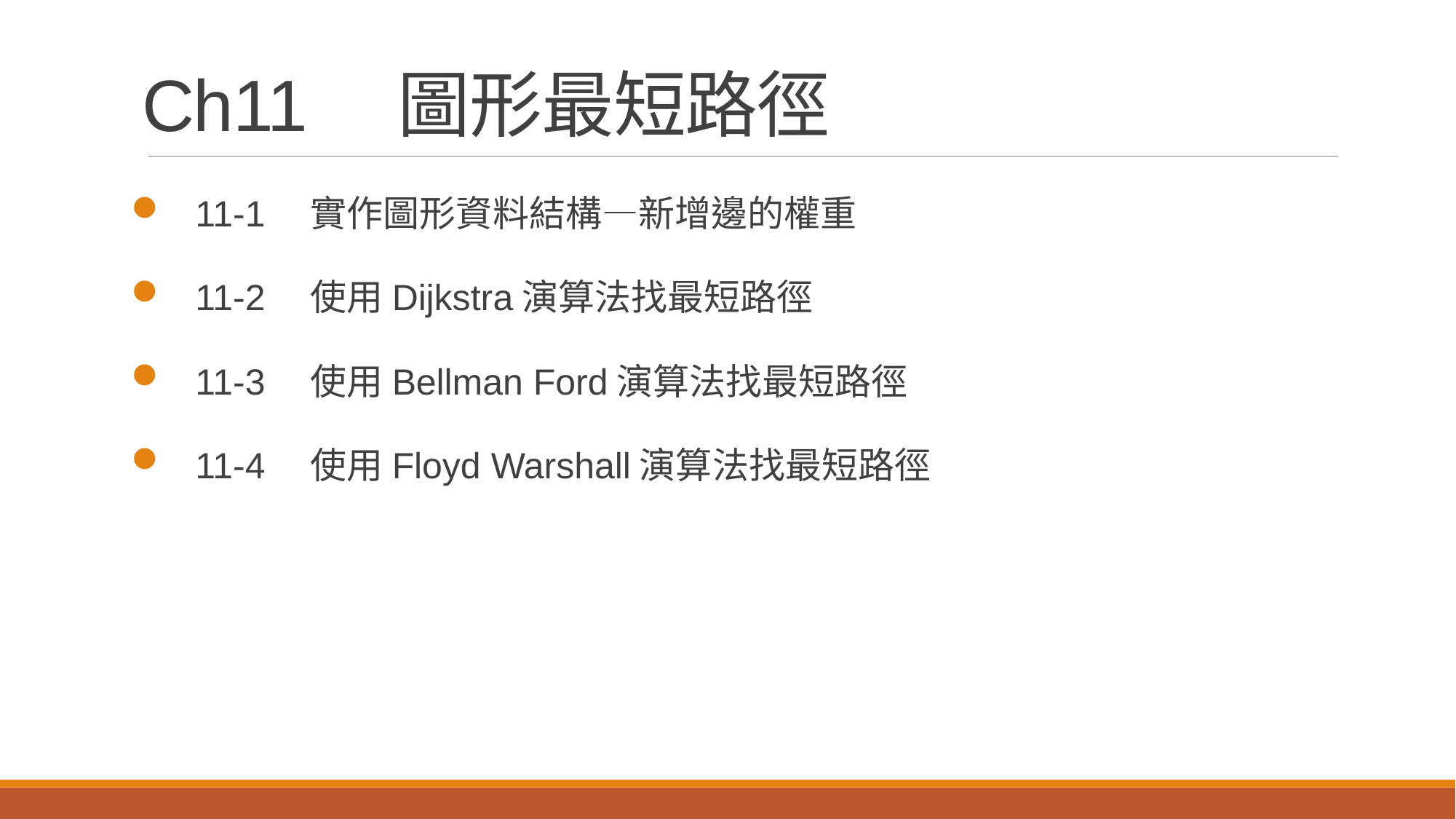

# Ch11　圖形最短路徑
11-1　實作圖形資料結構—新增邊的權重
11-2　使用Dijkstra演算法找最短路徑
11-3　使用Bellman Ford演算法找最短路徑
11-4　使用Floyd Warshall演算法找最短路徑